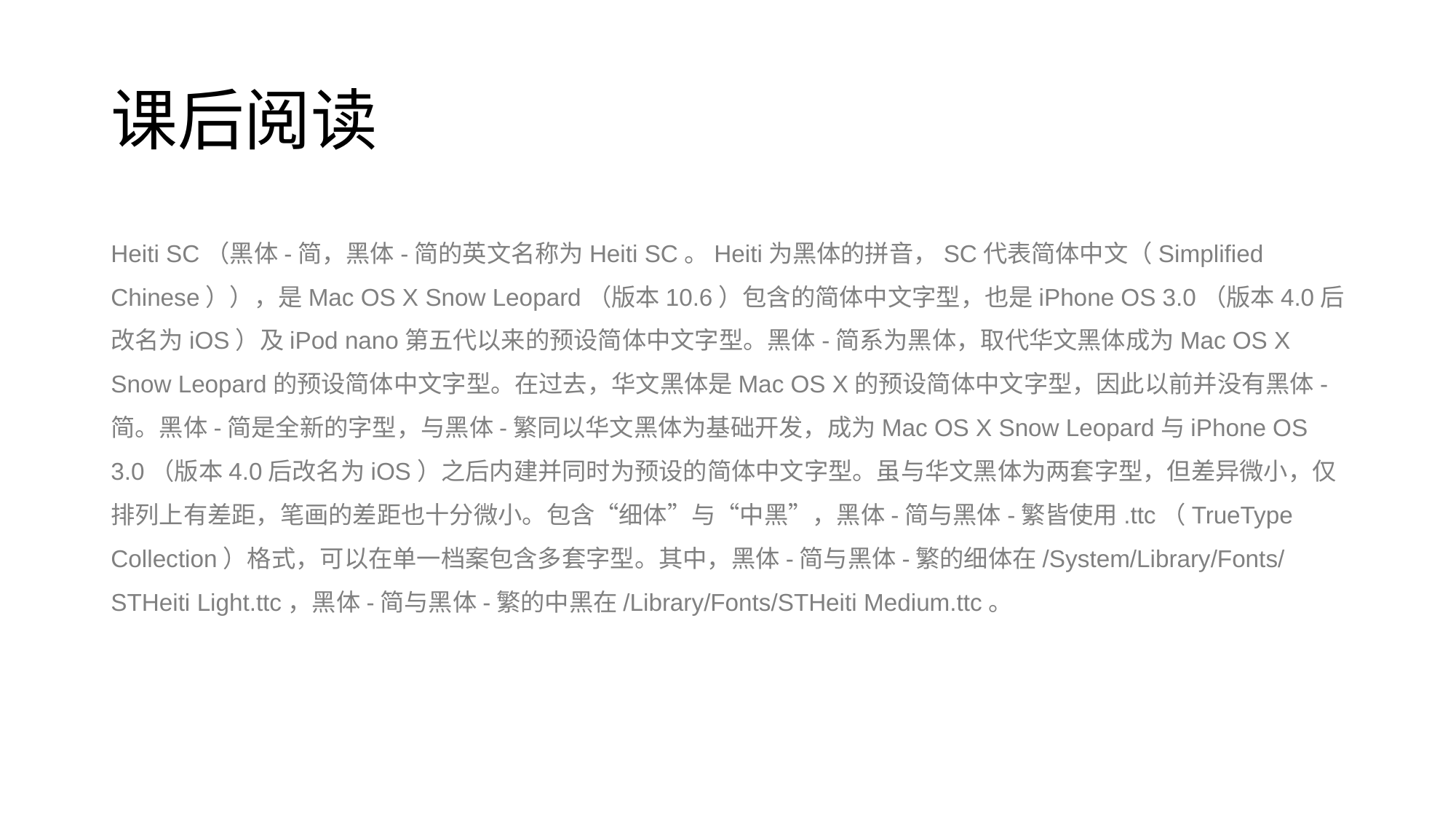

# 课后阅读
Heiti SC（黑体-简，黑体-简的英文名称为Heiti SC。Heiti为黑体的拼音，SC代表简体中文（Simplified Chinese）），是Mac OS X Snow Leopard（版本10.6）包含的简体中文字型，也是iPhone OS 3.0（版本4.0后改名为iOS）及iPod nano第五代以来的预设简体中文字型。黑体-简系为黑体，取代华文黑体成为Mac OS X Snow Leopard的预设简体中文字型。在过去，华文黑体是Mac OS X的预设简体中文字型，因此以前并没有黑体-简。黑体-简是全新的字型，与黑体-繁同以华文黑体为基础开发，成为Mac OS X Snow Leopard与iPhone OS 3.0（版本4.0后改名为iOS）之后内建并同时为预设的简体中文字型。虽与华文黑体为两套字型，但差异微小，仅排列上有差距，笔画的差距也十分微小。包含“细体”与“中黑”，黑体-简与黑体-繁皆使用.ttc（TrueType Collection）格式，可以在单一档案包含多套字型。其中，黑体-简与黑体-繁的细体在/System/Library/Fonts/STHeiti Light.ttc，黑体-简与黑体-繁的中黑在/Library/Fonts/STHeiti Medium.ttc。